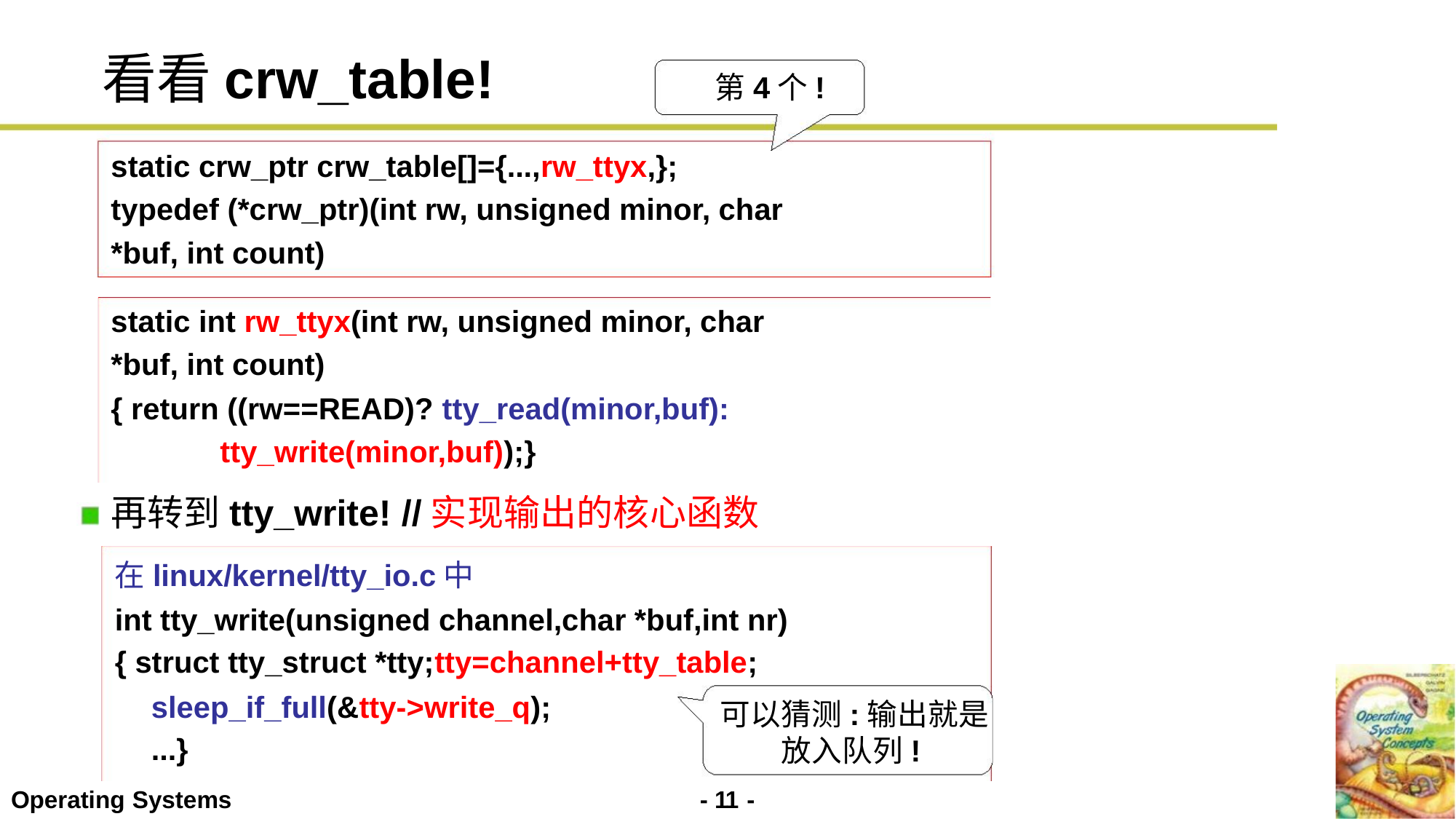

看看crw_table!

第4个!
static crw_ptr crw_table[]={...,rw_ttyx,};
typedef (*crw_ptr)(int rw, unsigned minor, char
*buf, int count)

static int rw_ttyx(int rw, unsigned minor, char
*buf, int count)
{ return ((rw==READ)? tty_read(minor,buf):
tty_write(minor,buf));}
再转到tty_write! //实现输出的核心函数

在linux/kernel/tty_io.c中
int tty_write(unsigned channel,char *buf,int nr)
{ struct tty_struct *tty;tty=channel+tty_table;

sleep_if_full(&tty->write_q);
...}
可以猜测:输出就是
放入队列!
- 11 -
Operating Systems